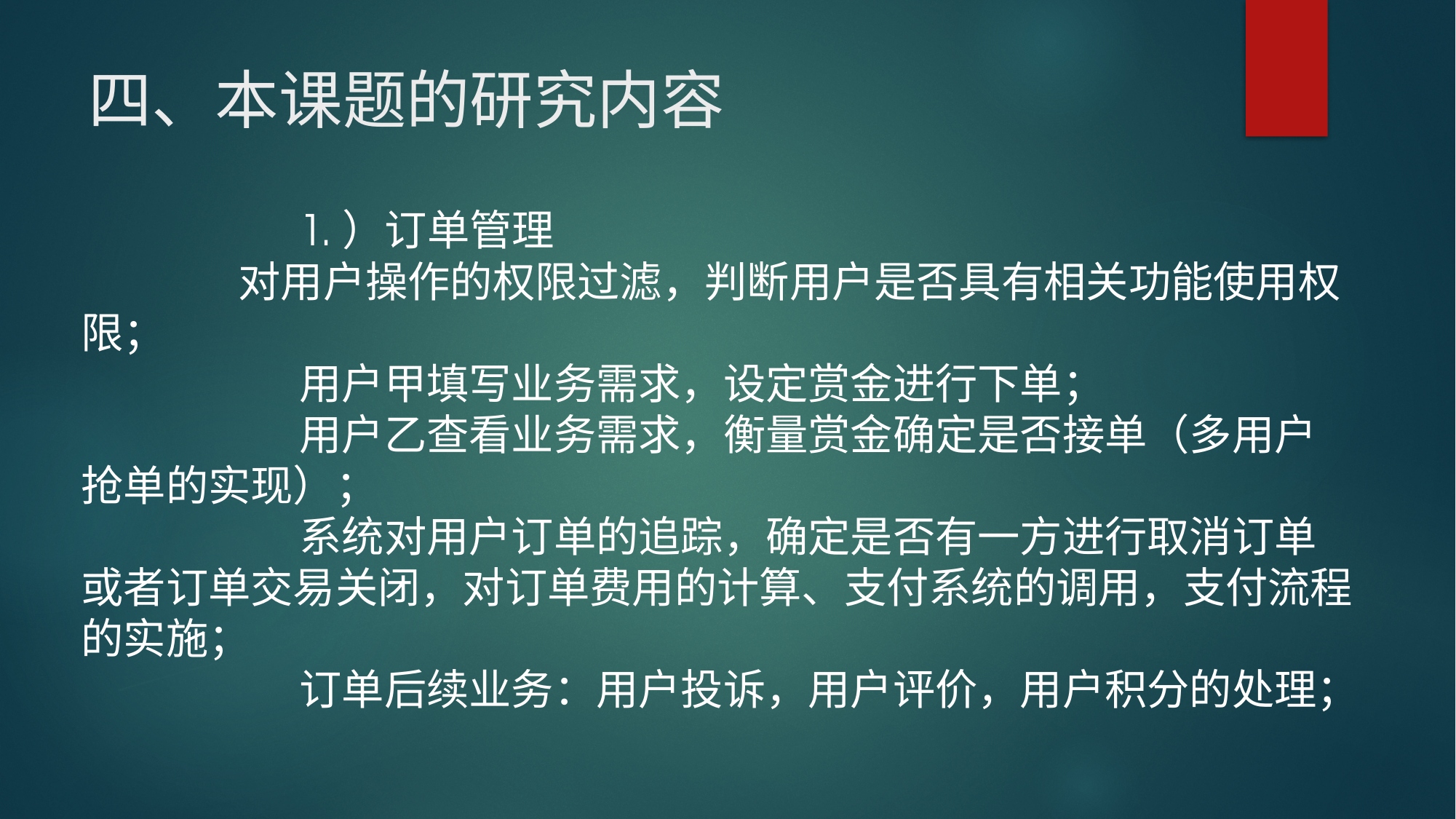

# 四、本课题的研究内容
		1.）订单管理
	    对用户操作的权限过滤，判断用户是否具有相关功能使用权限；
		用户甲填写业务需求，设定赏金进行下单；
		用户乙查看业务需求，衡量赏金确定是否接单（多用户抢单的实现）；
		系统对用户订单的追踪，确定是否有一方进行取消订单或者订单交易关闭，对订单费用的计算、支付系统的调用，支付流程的实施；
		订单后续业务：用户投诉，用户评价，用户积分的处理；